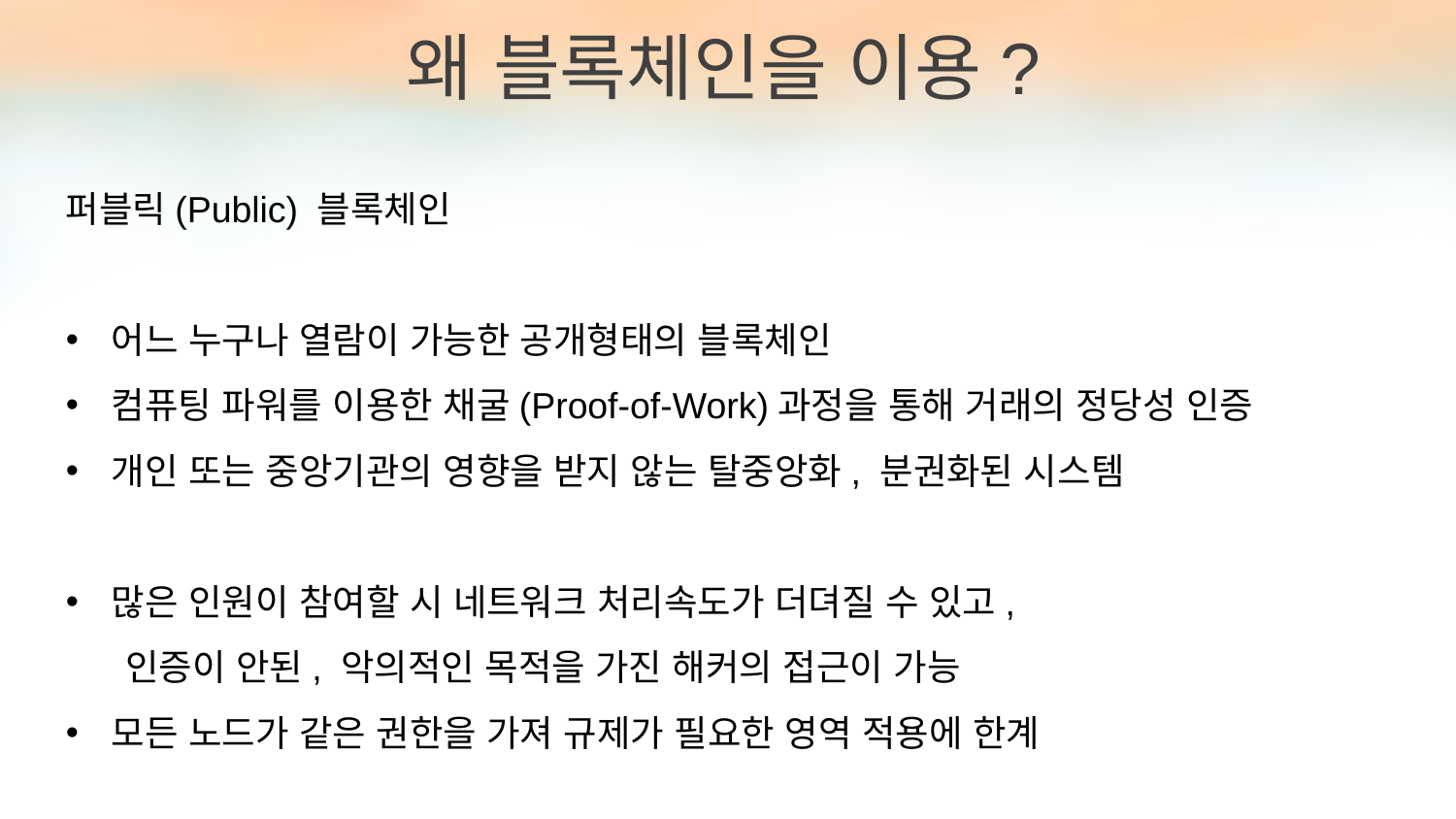

왜 블록체인을 이용?
퍼블릭(Public) 블록체인

어느 누구나 열람이 가능한 공개형태의 블록체인
컴퓨팅 파워를 이용한 채굴(Proof-of-Work)과정을 통해 거래의 정당성 인증
개인 또는 중앙기관의 영향을 받지 않는 탈중앙화, 분권화된 시스템

많은 인원이 참여할 시 네트워크 처리속도가 더뎌질 수 있고,
     인증이 안된, 악의적인 목적을 가진 해커의 접근이 가능
모든 노드가 같은 권한을 가져 규제가 필요한 영역 적용에 한계